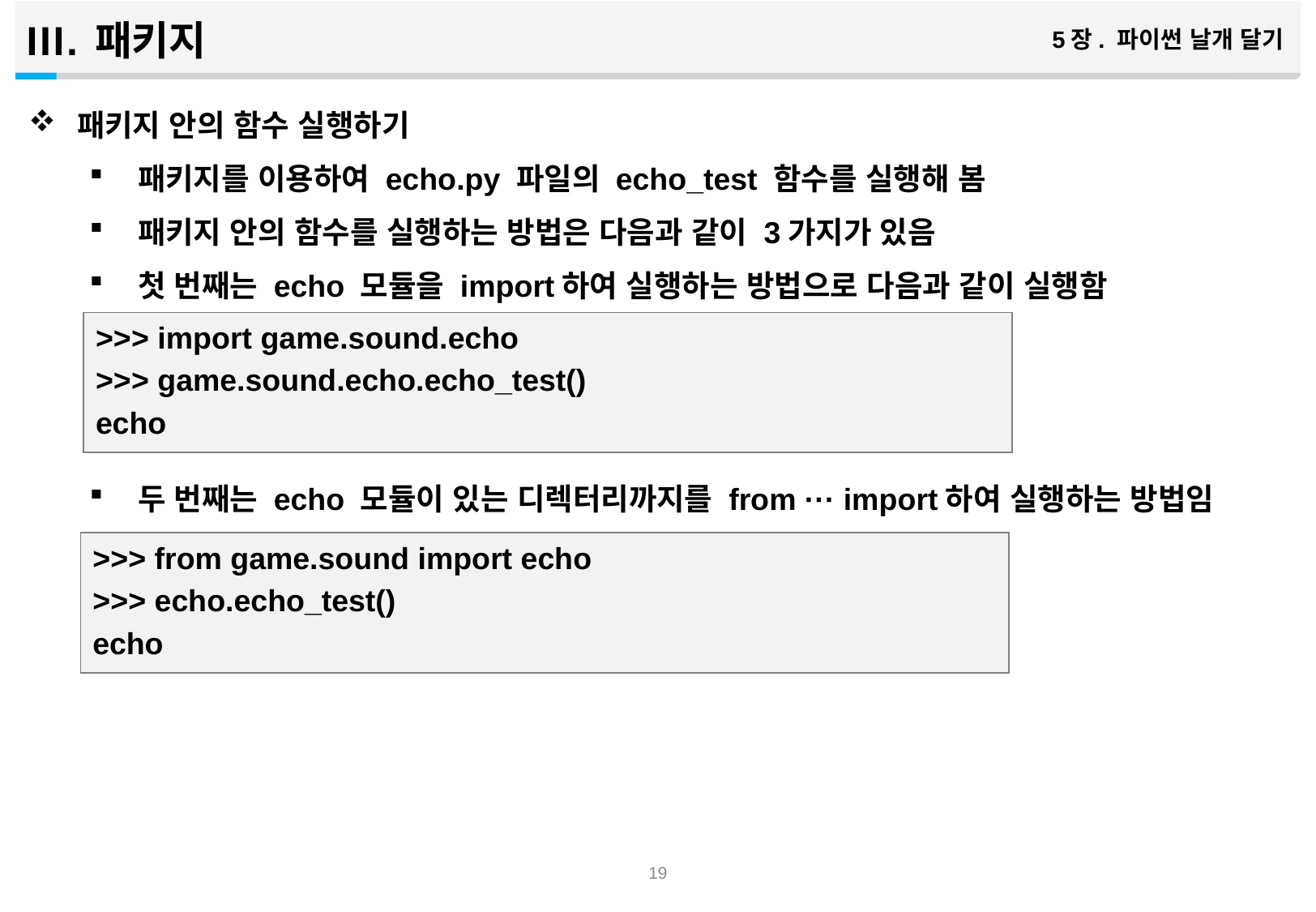

패키지
5장. 파이썬 날개 달기
패키지 안의 함수 실행하기
패키지를 이용하여 echo.py 파일의 echo_test 함수를 실행해 봄
패키지 안의 함수를 실행하는 방법은 다음과 같이 3가지가 있음
첫 번째는 echo 모듈을 import하여 실행하는 방법으로 다음과 같이 실행함

두 번째는 echo 모듈이 있는 디렉터리까지를 from ··· import하여 실행하는 방법임

>>> import game.sound.echo
>>> game.sound.echo.echo_test()
echo
>>> from game.sound import echo
>>> echo.echo_test()
echo
19